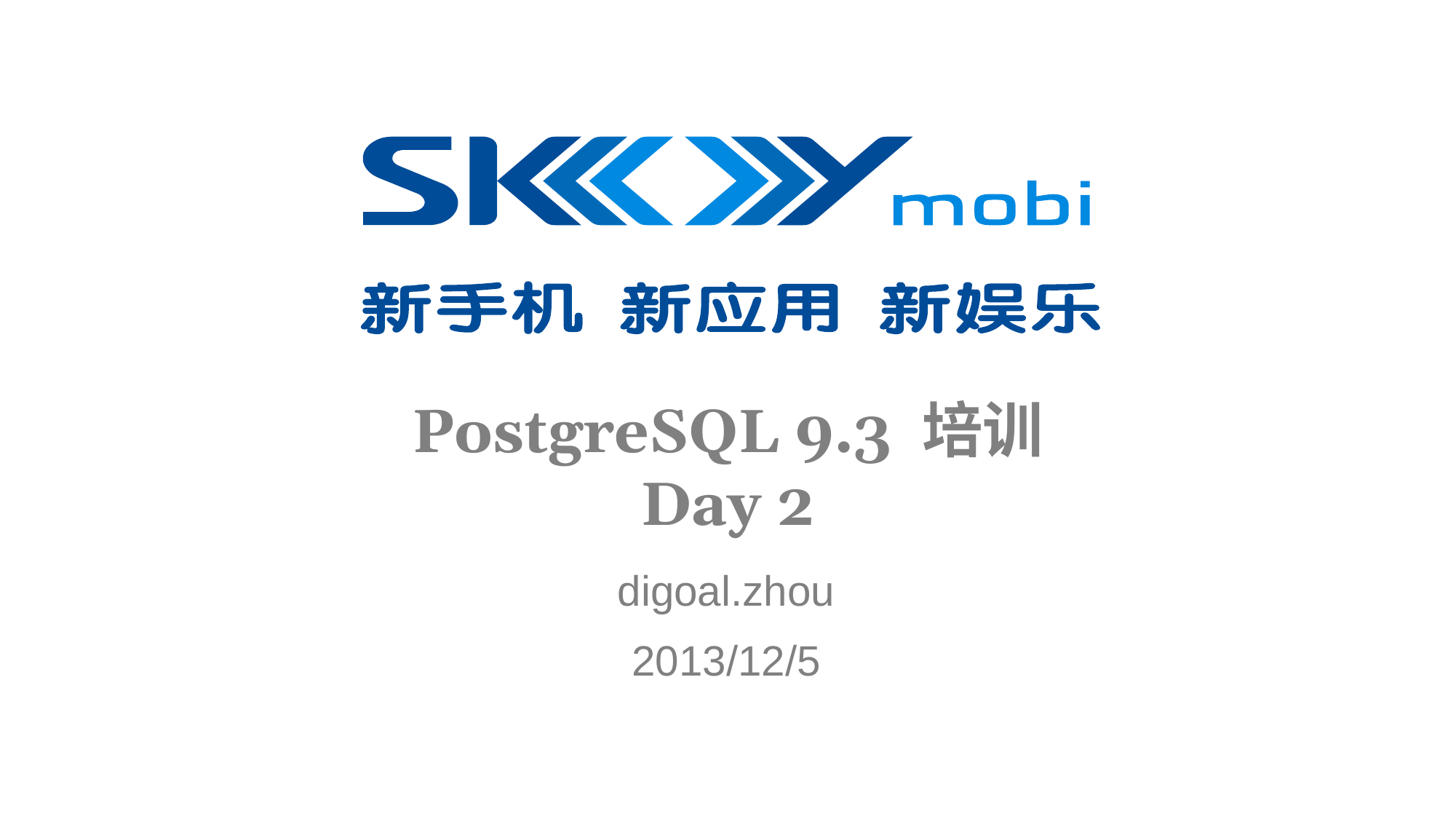

# PostgreSQL 9.3 培训 Day 2
digoal.zhou
2013/12/5